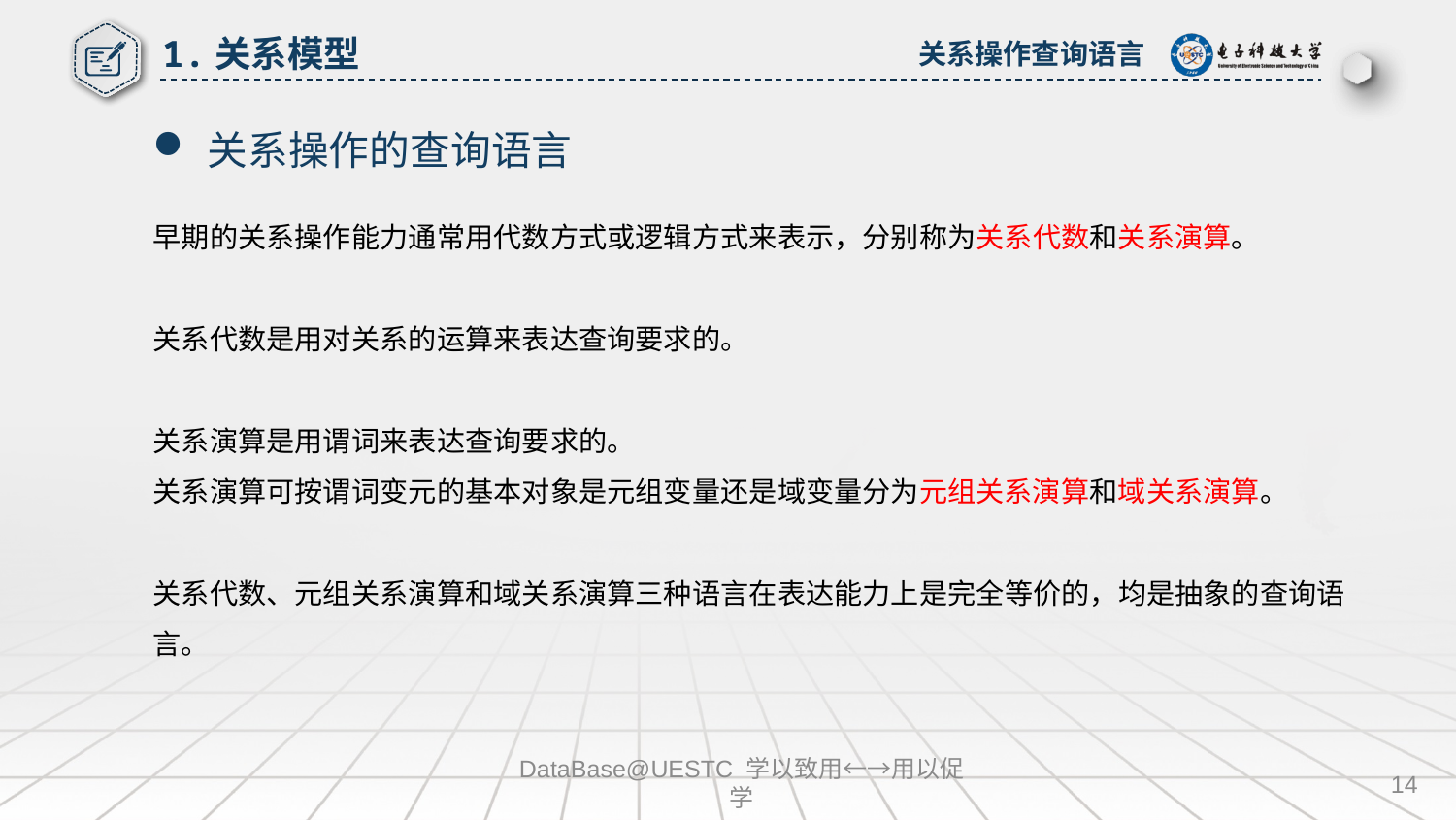

1.关系模型
关系操作查询语言
关系操作的查询语言

早期的关系操作能力通常用代数方式或逻辑方式来表示，分别称为关系代数和关系演算。

关系代数是用对关系的运算来表达查询要求的。

关系演算是用谓词来表达查询要求的。
关系演算可按谓词变元的基本对象是元组变量还是域变量分为元组关系演算和域关系演算。

关系代数、元组关系演算和域关系演算三种语言在表达能力上是完全等价的，均是抽象的查询语言。
DataBase@UESTC 学以致用←→用以促学
14